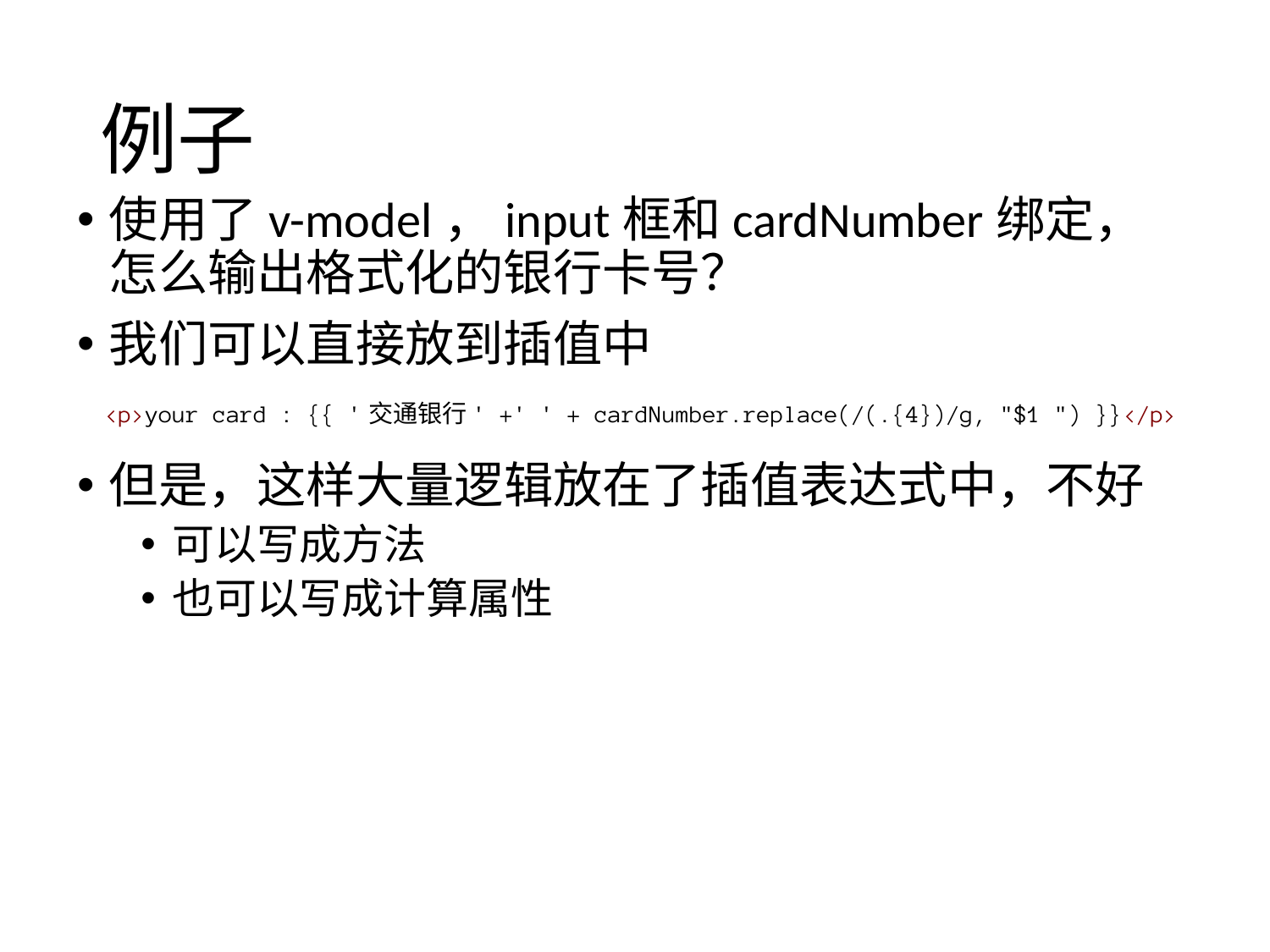

# 例子
使用了v-model，input框和cardNumber绑定，怎么输出格式化的银行卡号？
我们可以直接放到插值中

但是，这样大量逻辑放在了插值表达式中，不好
可以写成方法
也可以写成计算属性

 <p>your card : {{ '交通银行' +' ' + cardNumber.replace(/(.{4})/g, "$1 ") }}</p>